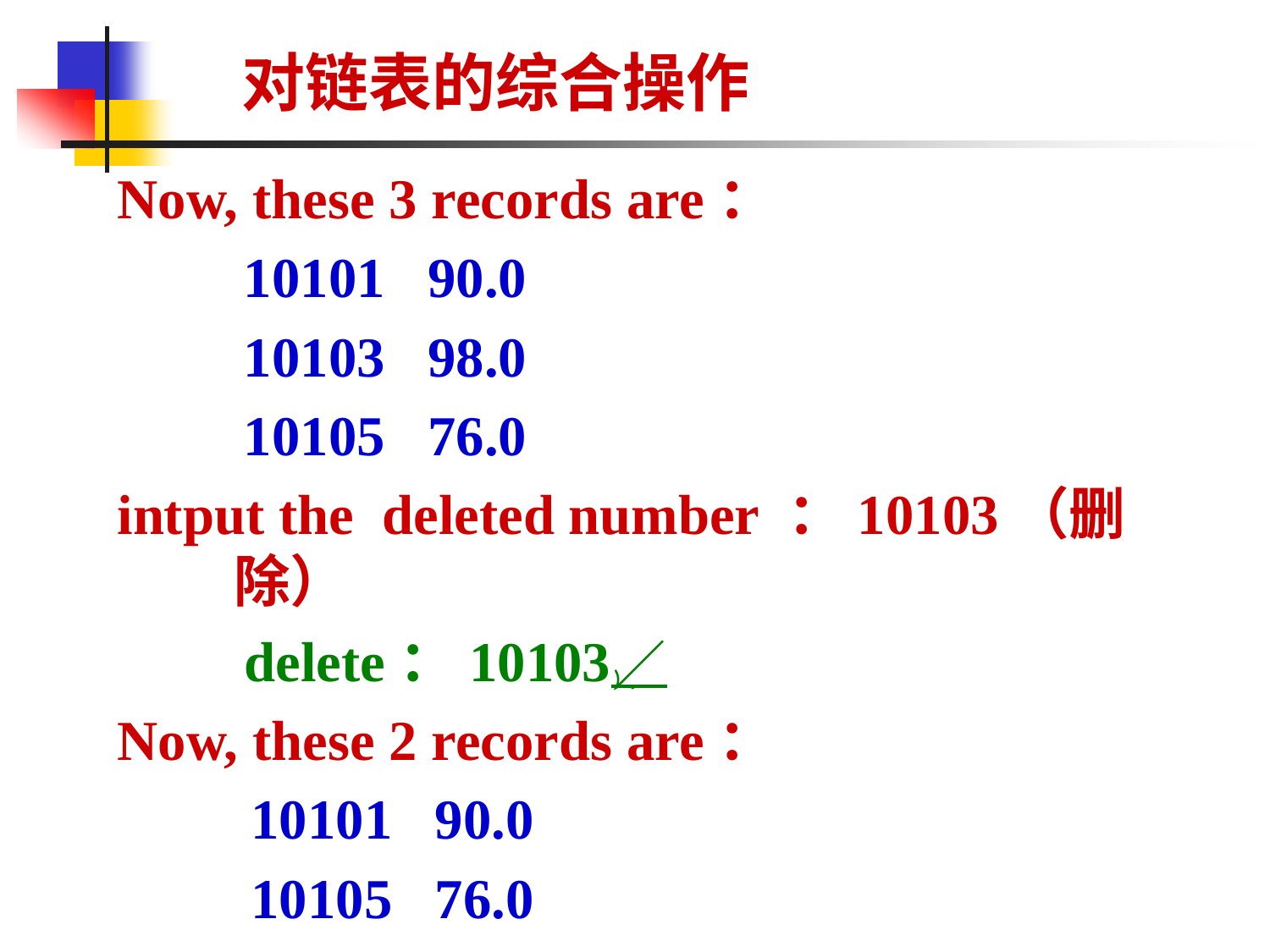

对链表的综合操作
Now, these 3 records are：
　　10101   90.0
　　10103   98.0
　　10105   76.0
intput the  deleted number ：10103（删除）
delete：10103↙
Now, these 2 records are：
　10101   90.0
　10105   76.0